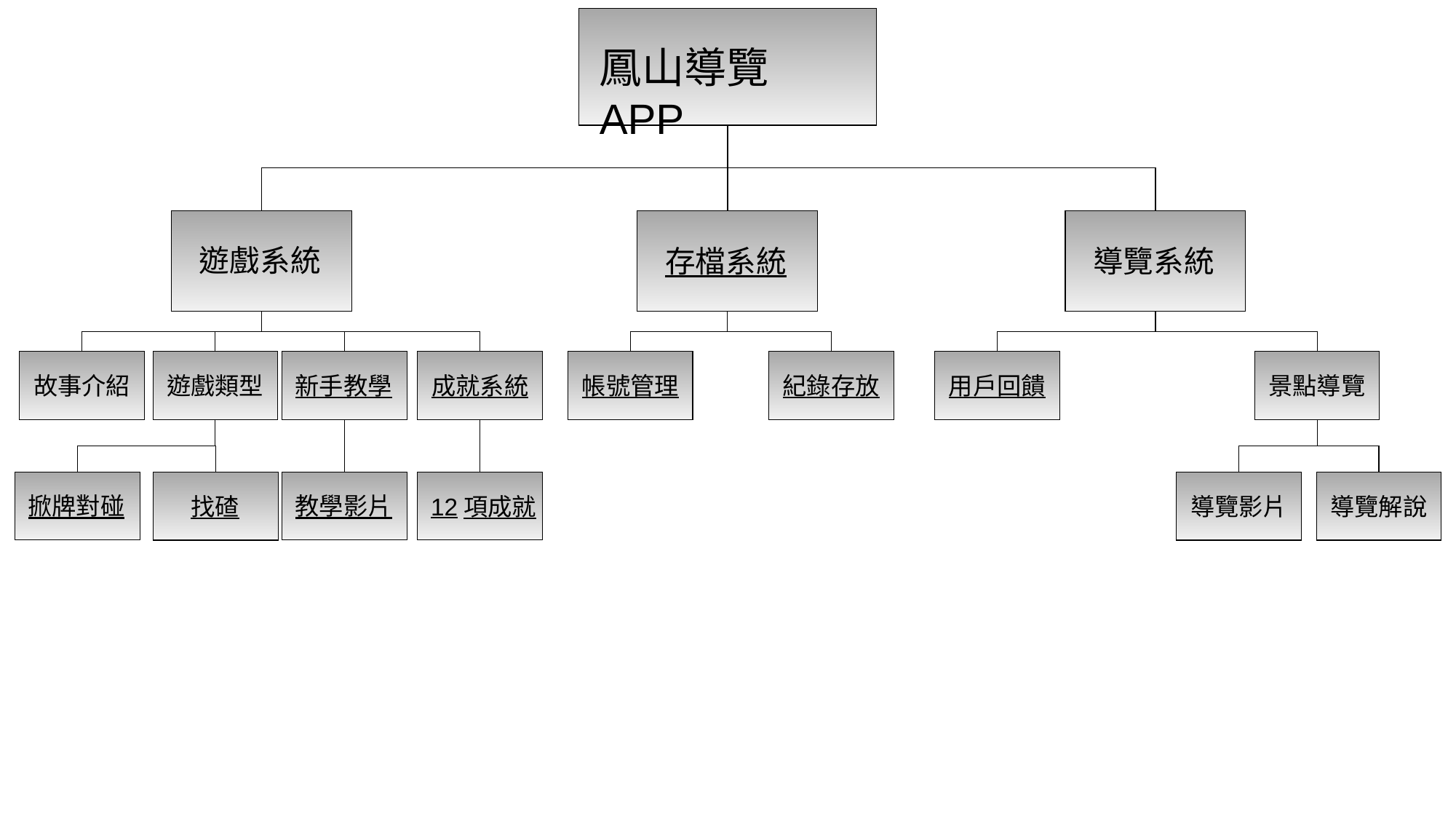

鳳山導覽APP

遊戲系統

存檔系統

導覽系統

故事介紹

遊戲類型

紀錄存放

新手教學

成就系統

帳號管理

用戶回饋

景點導覽

掀牌對碰

教學影片

12項成就

找碴

導覽影片

導覽解說